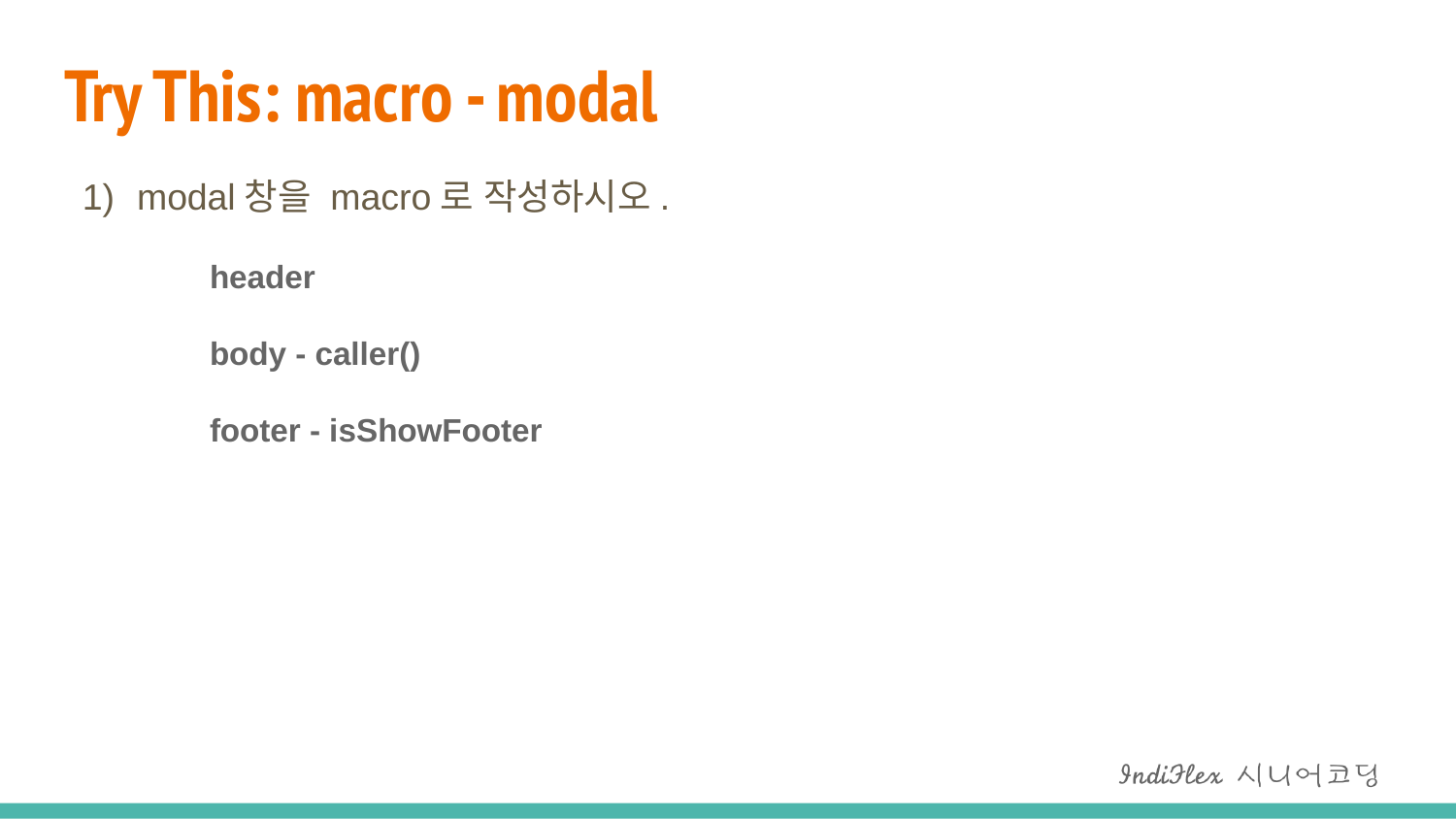

# Try This: macro - modal
modal창을 macro로 작성하시오.
	header
	body - caller()
	footer - isShowFooter